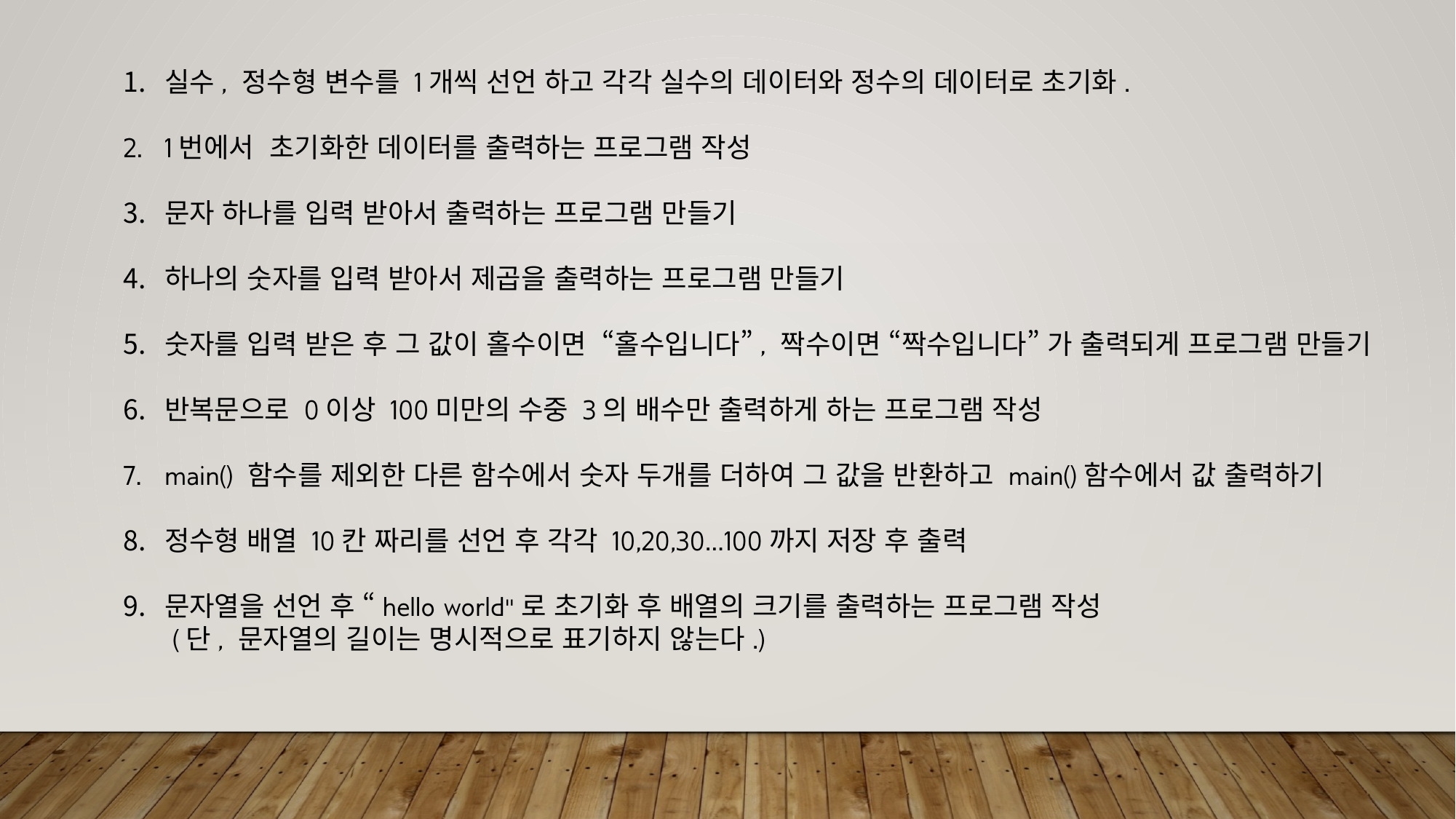

실수, 정수형 변수를 1개씩 선언 하고 각각 실수의 데이터와 정수의 데이터로 초기화.

1번에서  초기화한 데이터를 출력하는 프로그램 작성

문자 하나를 입력 받아서 출력하는 프로그램 만들기

하나의 숫자를 입력 받아서 제곱을 출력하는 프로그램 만들기

숫자를 입력 받은 후 그 값이 홀수이면  “홀수입니다”, 짝수이면 “짝수입니다” 가 출력되게 프로그램 만들기

반복문으로 0이상 100미만의 수중 3의 배수만 출력하게 하는 프로그램 작성

main() 함수를 제외한 다른 함수에서 숫자 두개를 더하여 그 값을 반환하고 main()함수에서 값 출력하기

정수형 배열 10칸 짜리를 선언 후 각각 10,20,30…100까지 저장 후 출력

문자열을 선언 후 “hello world"로 초기화 후 배열의 크기를 출력하는 프로그램 작성
      (단, 문자열의 길이는 명시적으로 표기하지 않는다.)